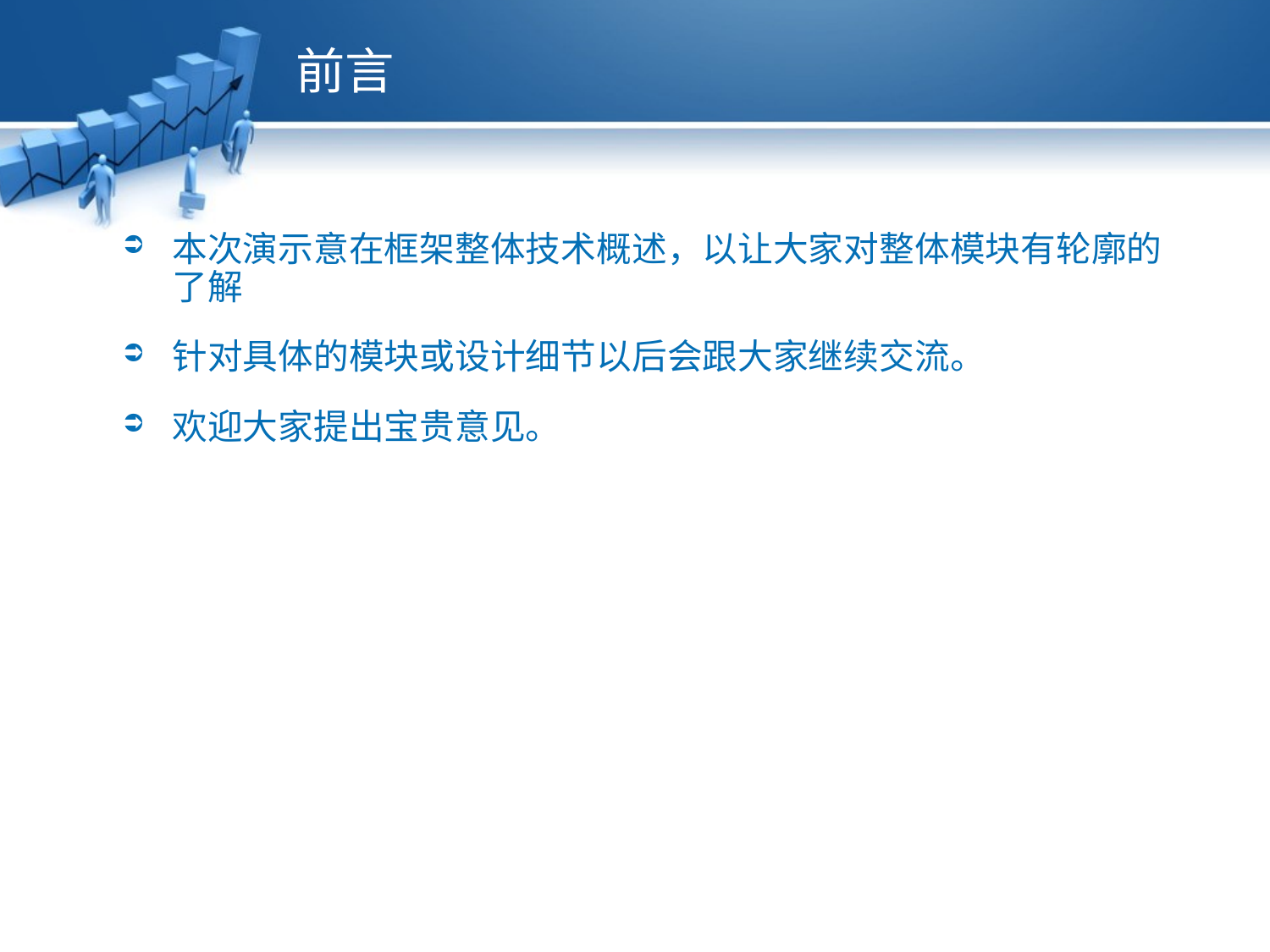

# 前言
本次演示意在框架整体技术概述，以让大家对整体模块有轮廓的了解
针对具体的模块或设计细节以后会跟大家继续交流。
欢迎大家提出宝贵意见。